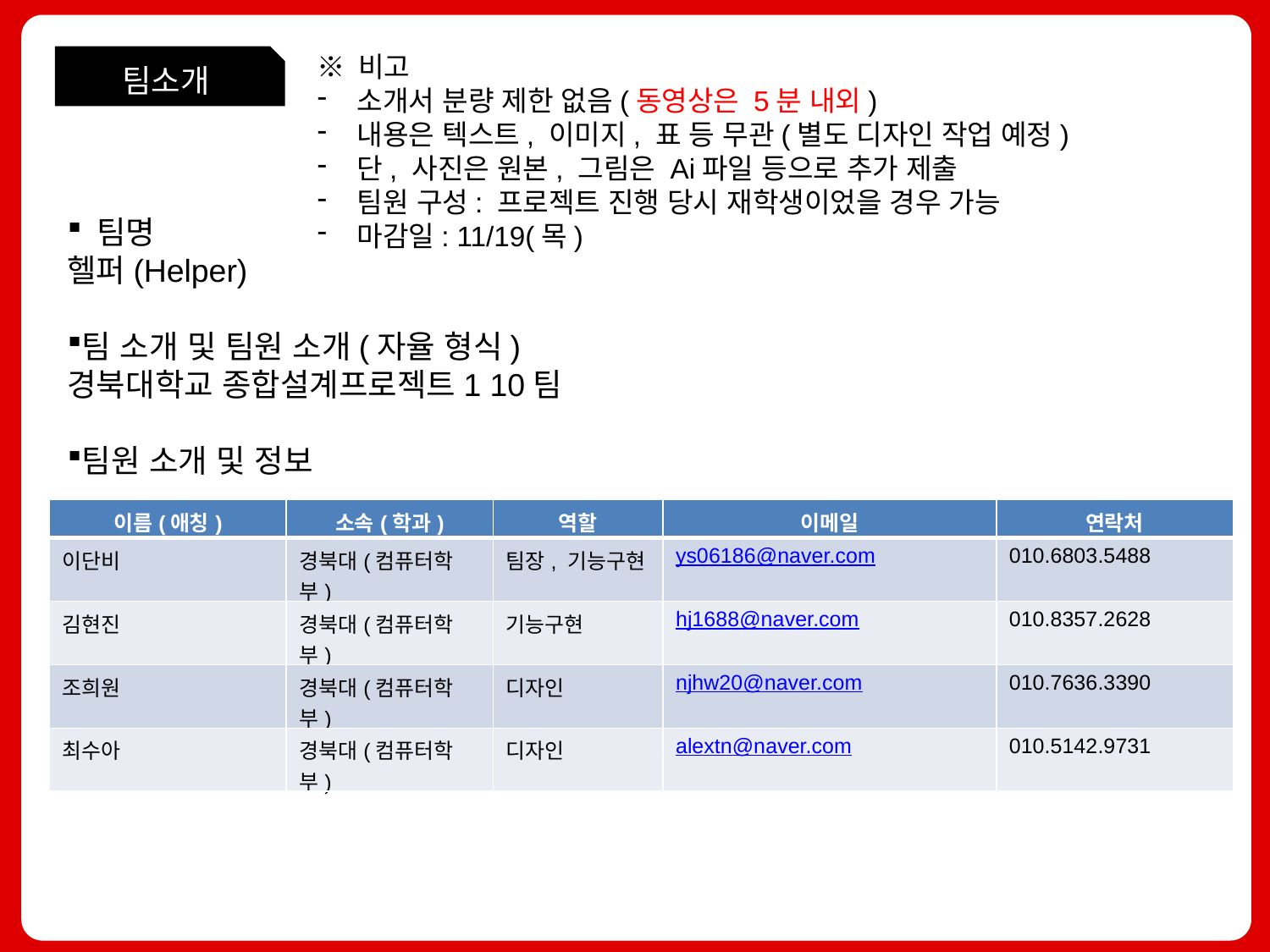

※ 비고
소개서 분량 제한 없음(동영상은 5분 내외)
내용은 텍스트, 이미지, 표 등 무관(별도 디자인 작업 예정)
단, 사진은 원본, 그림은 Ai파일 등으로 추가 제출
팀원 구성: 프로젝트 진행 당시 재학생이었을 경우 가능
마감일: 11/19(목)
팀소개
 팀명
헬퍼(Helper)

팀 소개 및 팀원 소개(자율 형식)
경북대학교 종합설계프로젝트1 10팀

팀원 소개 및 정보

| 이름(애칭) | 소속(학과) | 역할 | 이메일 | 연락처 |
| --- | --- | --- | --- | --- |
| 이단비 | 경북대(컴퓨터학부) | 팀장, 기능구현 | ys06186@naver.com | 010.6803.5488 |
| 김현진 | 경북대(컴퓨터학부) | 기능구현 | hj1688@naver.com | 010.8357.2628 |
| 조희원 | 경북대(컴퓨터학부) | 디자인 | njhw20@naver.com | 010.7636.3390 |
| 최수아 | 경북대(컴퓨터학부) | 디자인 | alextn@naver.com | 010.5142.9731 |